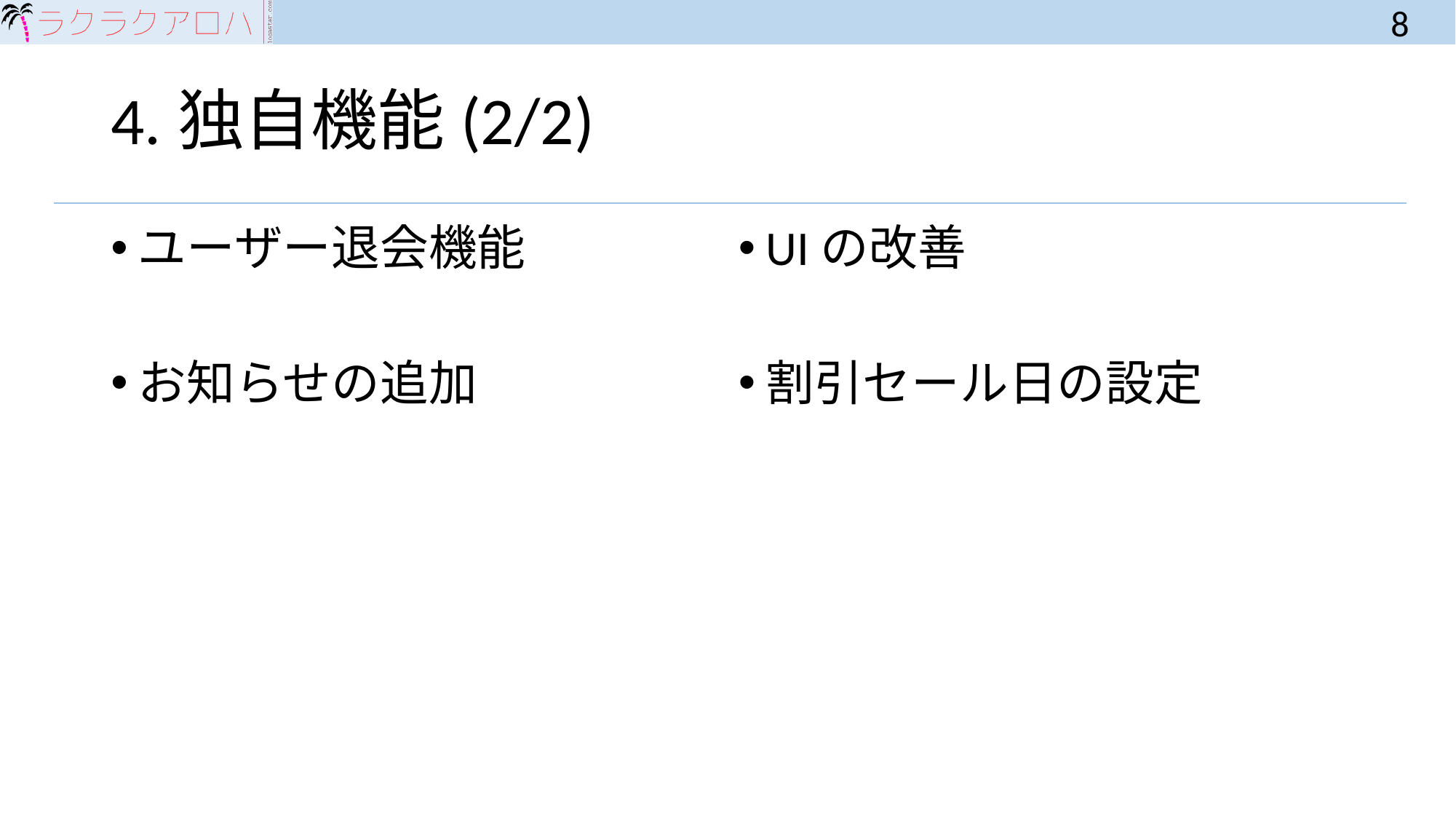

8
# 4.独自機能(2/2)
ユーザー退会機能

お知らせの追加

UIの改善

割引セール日の設定